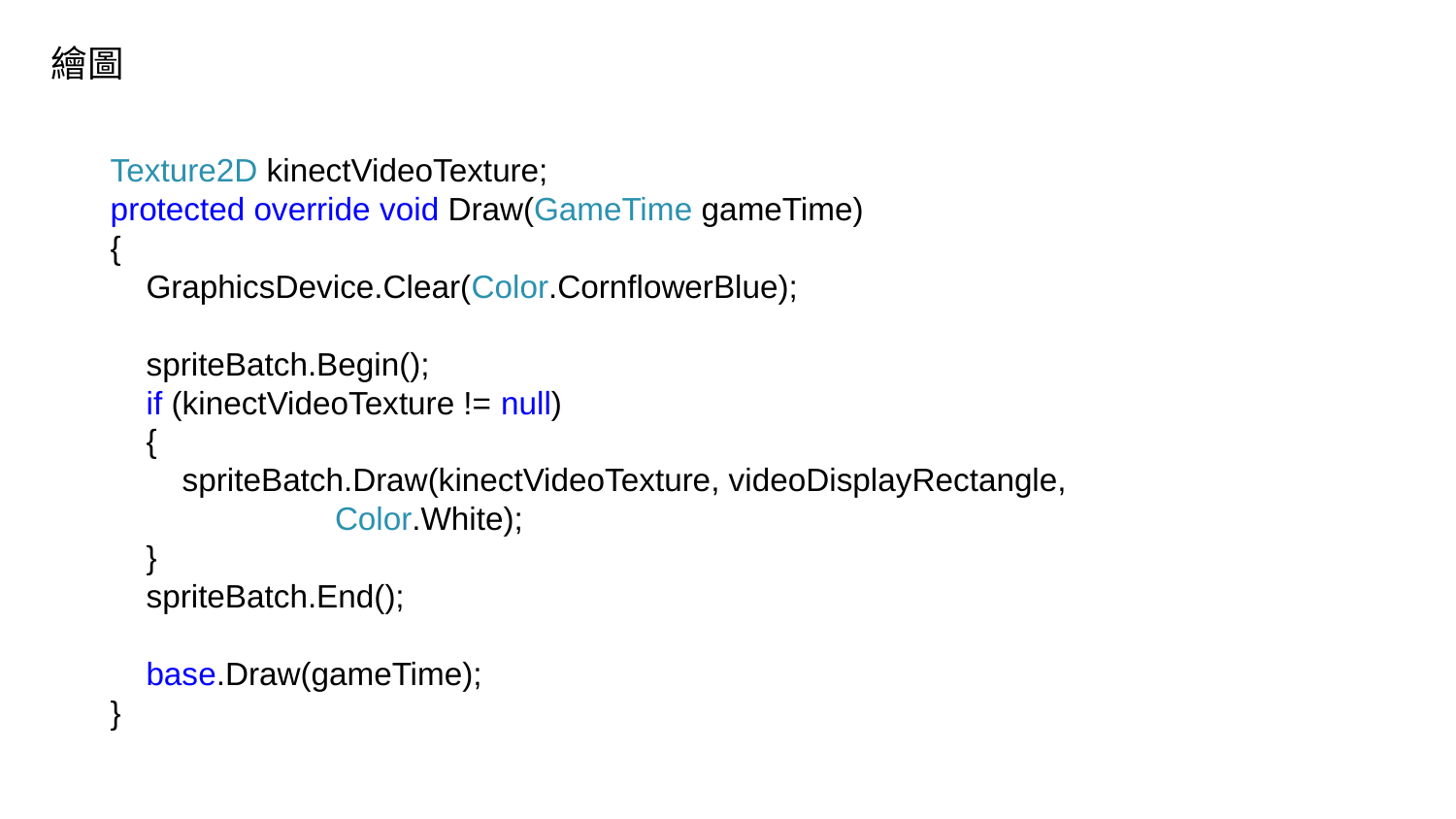

繪圖
        Texture2D kinectVideoTexture;
        protected override void Draw(GameTime gameTime)
        {
            GraphicsDevice.Clear(Color.CornflowerBlue);

            spriteBatch.Begin();
            if (kinectVideoTexture != null)
            {
                spriteBatch.Draw(kinectVideoTexture, videoDisplayRectangle,
                                 Color.White);
            }
            spriteBatch.End();

            base.Draw(gameTime);
        }